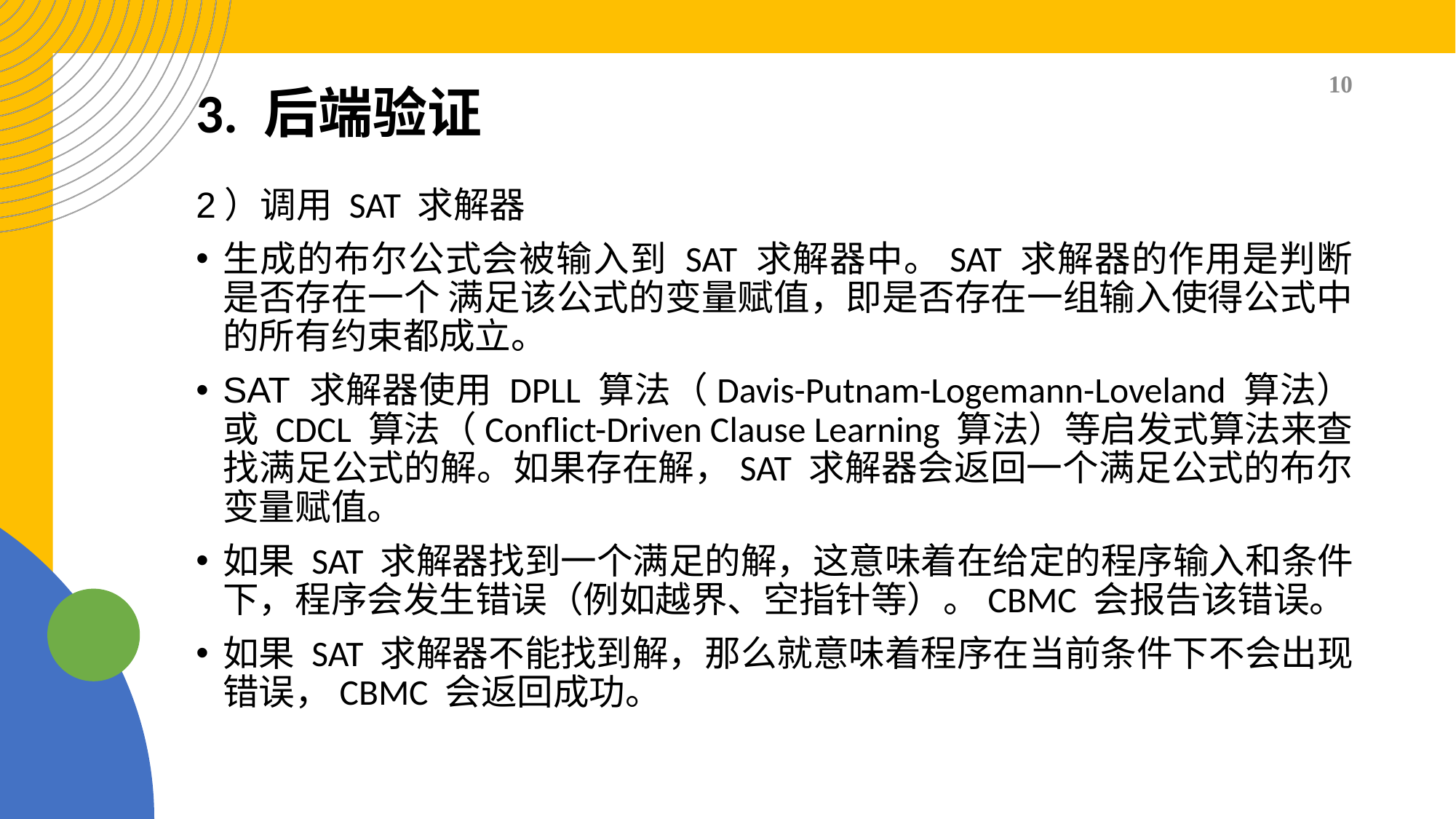

# 3. 后端验证
10

2）调用 SAT 求解器
生成的布尔公式会被输入到 SAT 求解器中。SAT 求解器的作用是判断是否存在一个 满足该公式的变量赋值，即是否存在一组输入使得公式中的所有约束都成立。
SAT 求解器使用 DPLL 算法（Davis-Putnam-Logemann-Loveland 算法）或 CDCL 算法（Conflict-Driven Clause Learning 算法）等启发式算法来查找满足公式的解。如果存在解，SAT 求解器会返回一个满足公式的布尔变量赋值。
如果 SAT 求解器找到一个满足的解，这意味着在给定的程序输入和条件下，程序会发生错误（例如越界、空指针等）。CBMC 会报告该错误。
如果 SAT 求解器不能找到解，那么就意味着程序在当前条件下不会出现错误，CBMC 会返回成功。